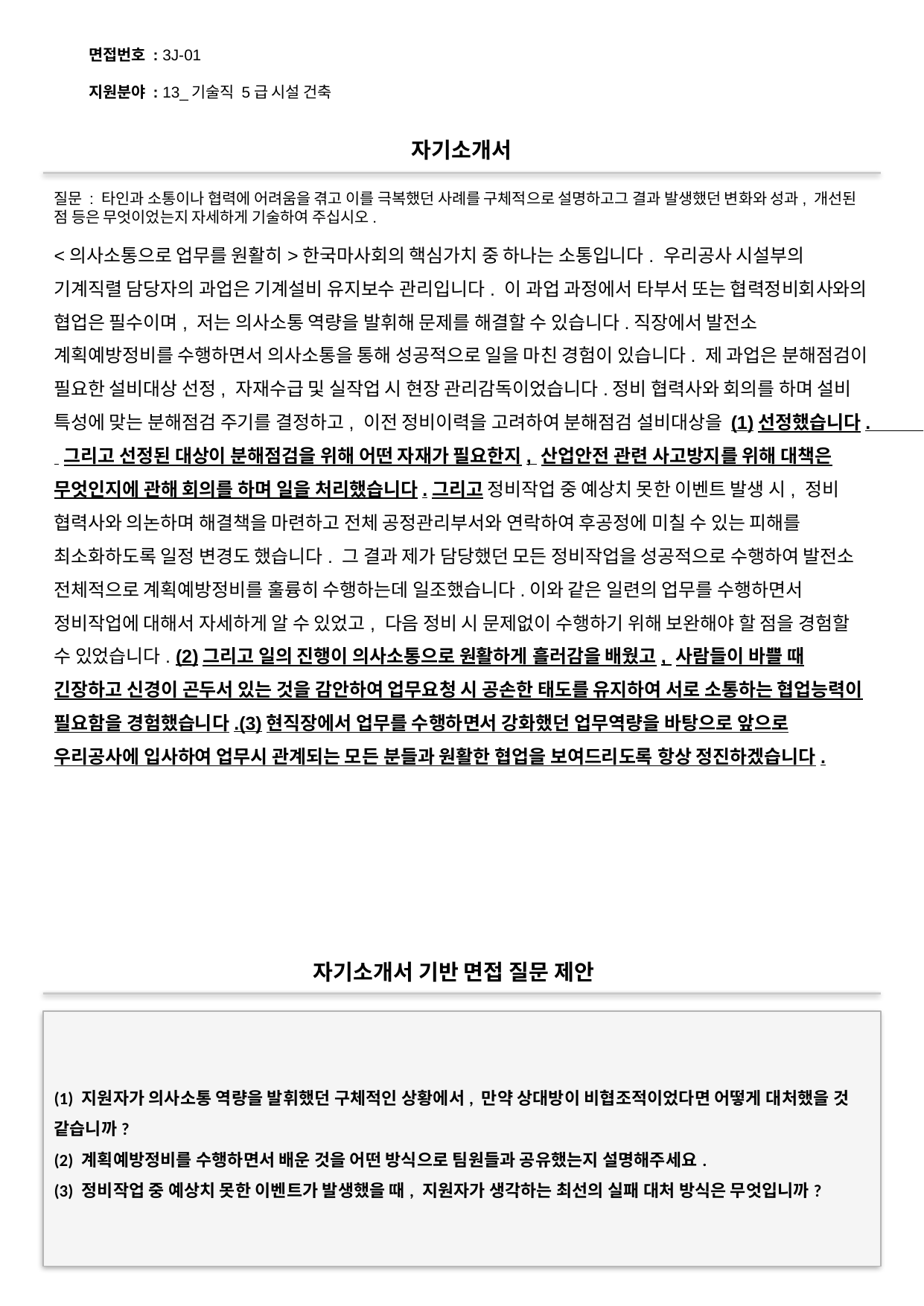

면접번호 : 3J-01

지원분야 : 13_기술직 5급 시설 건축
#

자기소개서

질문 : 타인과 소통이나 협력에 어려움을 겪고 이를 극복했던 사례를 구체적으로 설명하고그 결과 발생했던 변화와 성과, 개선된 점 등은 무엇이었는지 자세하게 기술하여 주십시오.

<의사소통으로 업무를 원활히>한국마사회의 핵심가치 중 하나는 소통입니다. 우리공사 시설부의 기계직렬 담당자의 과업은 기계설비 유지보수 관리입니다. 이 과업 과정에서 타부서 또는 협력정비회사와의 협업은 필수이며, 저는 의사소통 역량을 발휘해 문제를 해결할 수 있습니다.직장에서 발전소 계획예방정비를 수행하면서 의사소통을 통해 성공적으로 일을 마친 경험이 있습니다. 제 과업은 분해점검이 필요한 설비대상 선정, 자재수급 및 실작업 시 현장 관리감독이었습니다.정비 협력사와 회의를 하며 설비 특성에 맞는 분해점검 주기를 결정하고, 이전 정비이력을 고려하여 분해점검 설비대상을 (1)선정했습니다. 그리고 선정된 대상이 분해점검을 위해 어떤 자재가 필요한지, 산업안전 관련 사고방지를 위해 대책은 무엇인지에 관해 회의를 하며 일을 처리했습니다.그리고 정비작업 중 예상치 못한 이벤트 발생 시, 정비 협력사와 의논하며 해결책을 마련하고 전체 공정관리부서와 연락하여 후공정에 미칠 수 있는 피해를 최소화하도록 일정 변경도 했습니다. 그 결과 제가 담당했던 모든 정비작업을 성공적으로 수행하여 발전소 전체적으로 계획예방정비를 훌륭히 수행하는데 일조했습니다.이와 같은 일련의 업무를 수행하면서 정비작업에 대해서 자세하게 알 수 있었고, 다음 정비 시 문제없이 수행하기 위해 보완해야 할 점을 경험할 수 있었습니다. (2)그리고 일의 진행이 의사소통으로 원활하게 흘러감을 배웠고, 사람들이 바쁠 때 긴장하고 신경이 곤두서 있는 것을 감안하여 업무요청 시 공손한 태도를 유지하여 서로 소통하는 협업능력이 필요함을 경험했습니다.(3)현직장에서 업무를 수행하면서 강화했던 업무역량을 바탕으로 앞으로 우리공사에 입사하여 업무시 관계되는 모든 분들과 원활한 협업을 보여드리도록 항상 정진하겠습니다.

자기소개서 기반 면접 질문 제안

(1) 지원자가 의사소통 역량을 발휘했던 구체적인 상황에서, 만약 상대방이 비협조적이었다면 어떻게 대처했을 것 같습니까?
(2) 계획예방정비를 수행하면서 배운 것을 어떤 방식으로 팀원들과 공유했는지 설명해주세요.
(3) 정비작업 중 예상치 못한 이벤트가 발생했을 때, 지원자가 생각하는 최선의 실패 대처 방식은 무엇입니까?